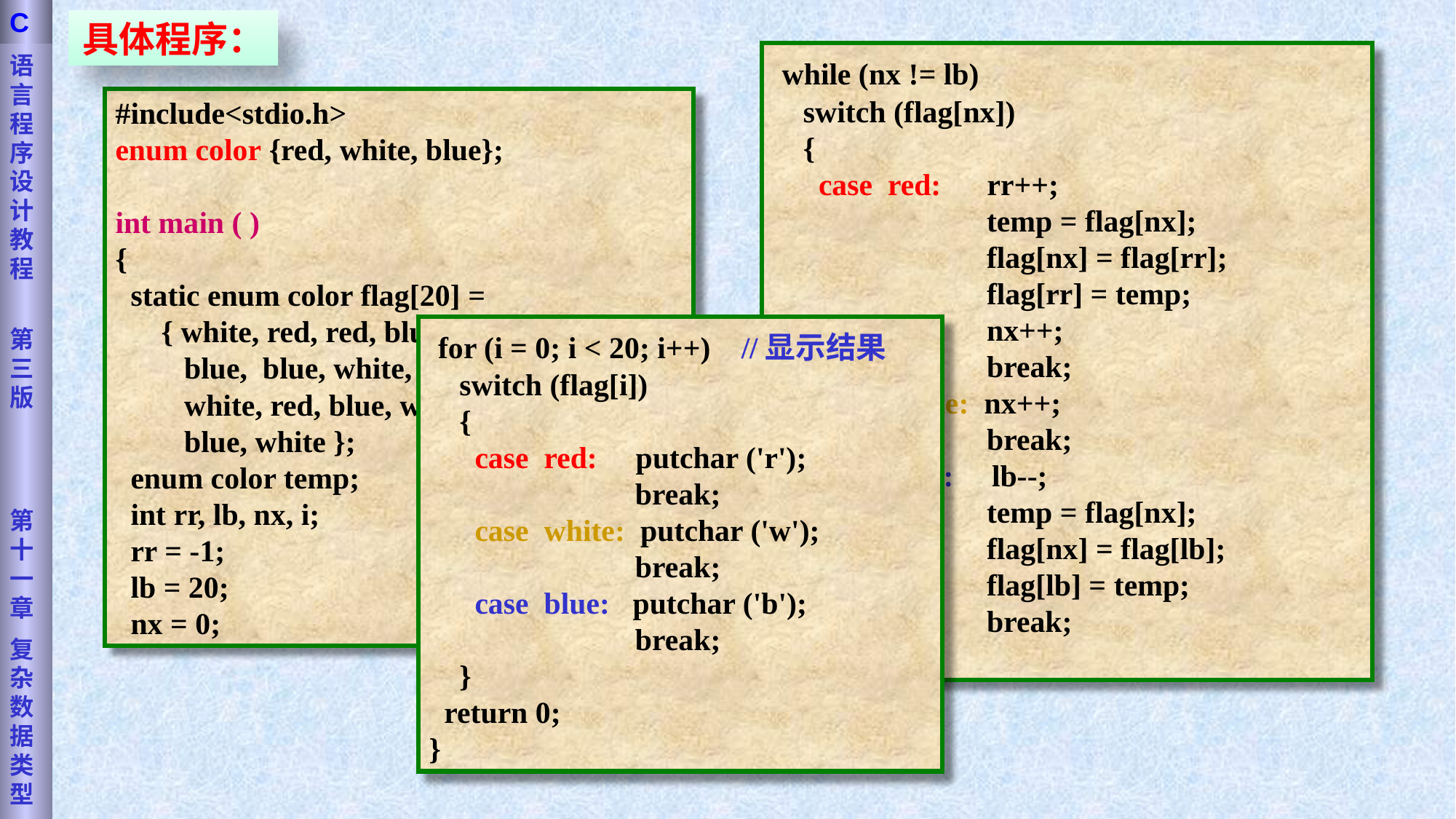

语言程序设计教程
第三版

第十一章
复杂数据类型
C
具体程序：
 while (nx != lb)
    switch (flag[nx])
    {
      case  red:      rr++;
                            temp = flag[nx];
                            flag[nx] = flag[rr];
                            flag[rr] = temp;
                            nx++;
                            break;
      case  white:  nx++;
                            break;
      case  blue:     lb--;
                            temp = flag[nx];
                            flag[nx] = flag[lb];
                            flag[lb] = temp;
                            break;
    }  //switch
#include<stdio.h>
enum color {red, white, blue};

int main ( )
{
  static enum color flag[20] =
      { white, red, red, blue, white, red,
         blue,  blue, white, blue, red, red,
         white, red, blue, white, blue, red,
         blue, white };
  enum color temp;
  int rr, lb, nx, i;
  rr = -1;
  lb = 20;
  nx = 0;
 for (i = 0; i < 20; i++)    //显示结果
    switch (flag[i])
    {
      case  red:     putchar ('r');
                           break;
      case  white:  putchar ('w');
                           break;
      case  blue:   putchar ('b');
                           break;
    }
  return 0;
}